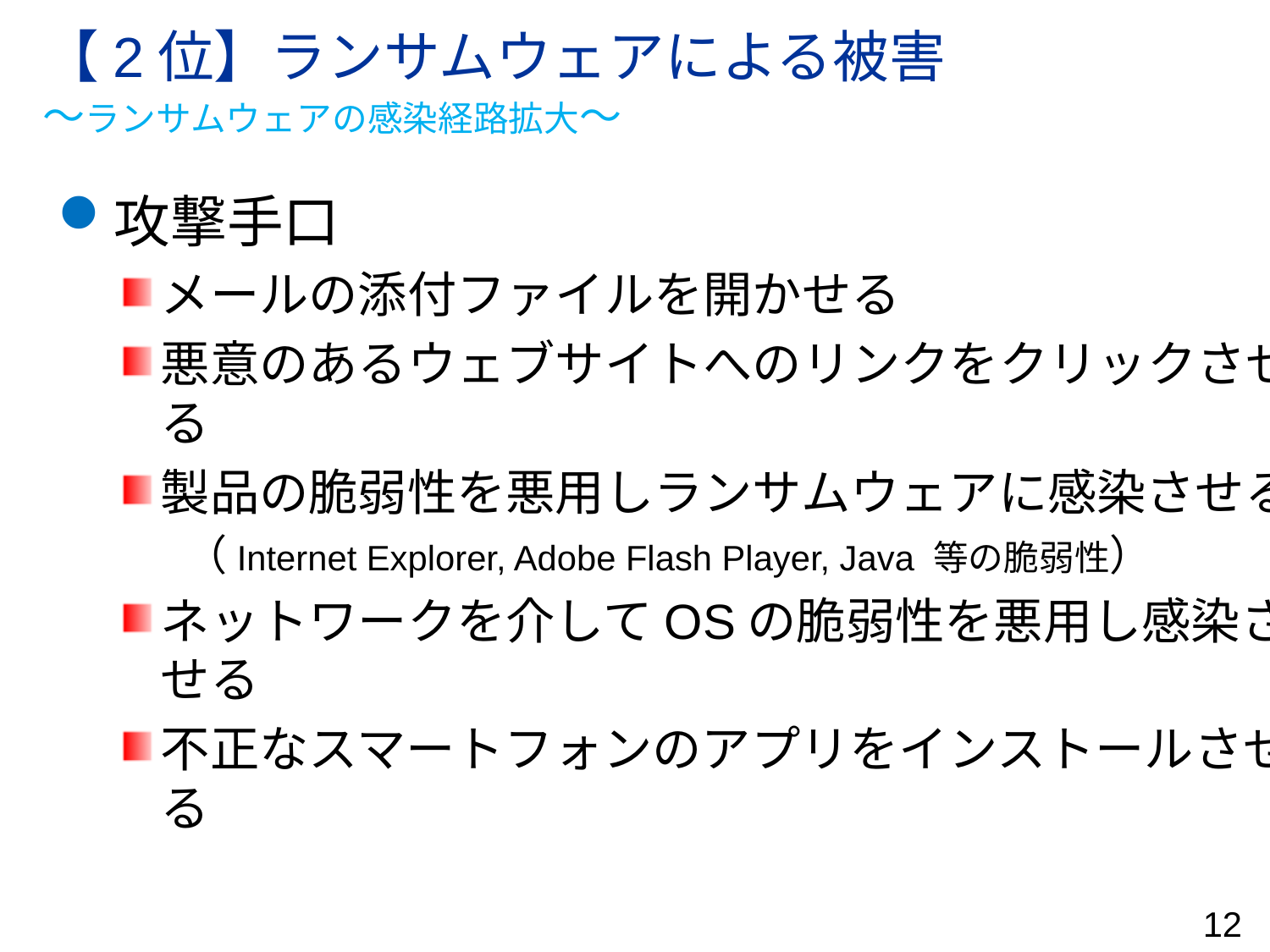

# 【2位】ランサムウェアによる被害 ～ランサムウェアの感染経路拡大～

攻撃手口
メールの添付ファイルを開かせる
悪意のあるウェブサイトへのリンクをクリックさせる
製品の脆弱性を悪用しランサムウェアに感染させる
（Internet Explorer, Adobe Flash Player, Java 等の脆弱性）
ネットワークを介してOSの脆弱性を悪用し感染させる
不正なスマートフォンのアプリをインストールさせる
12